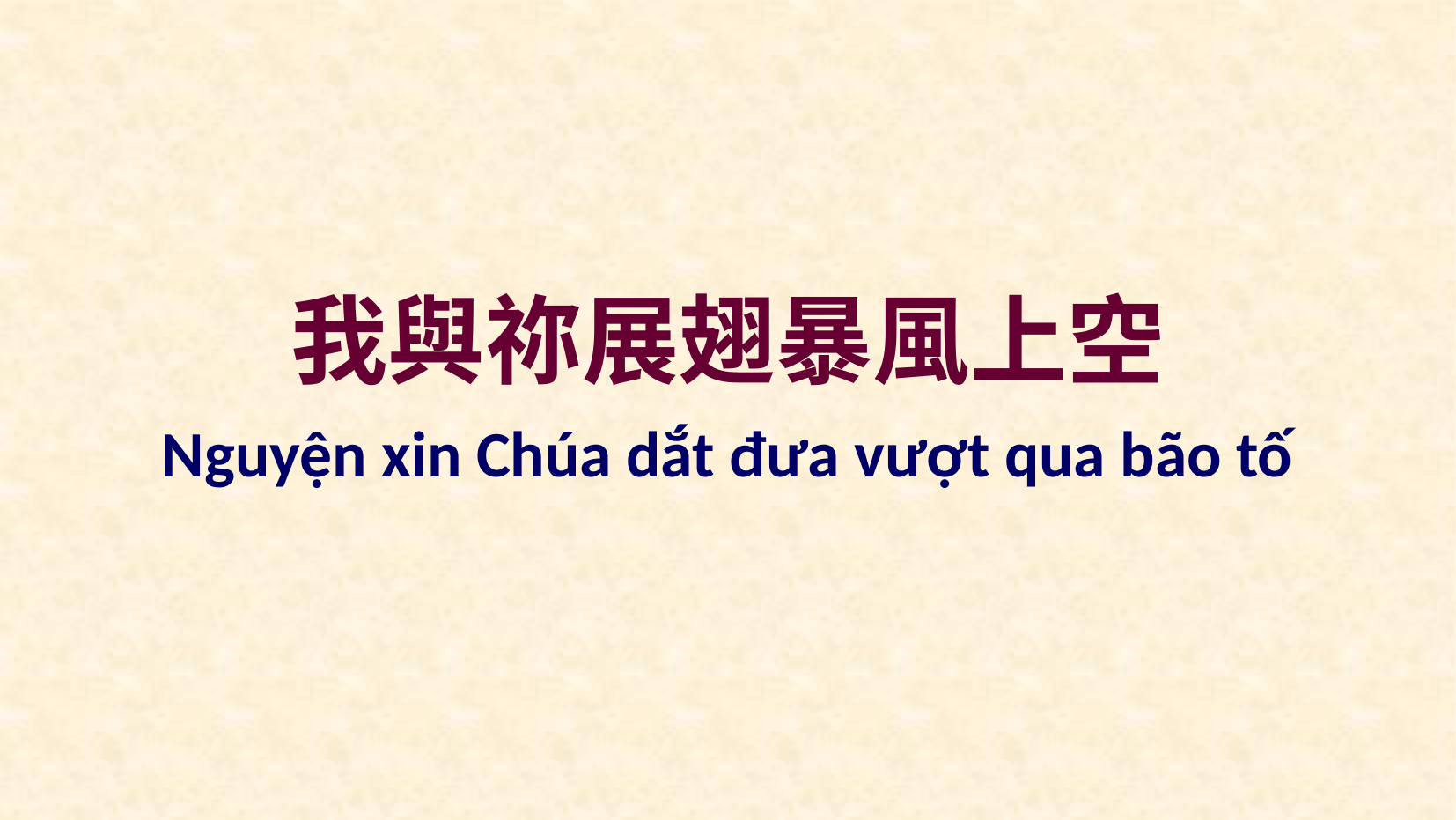

我與祢展翅暴風上空
Nguyện xin Chúa dắt đưa vượt qua bão tố